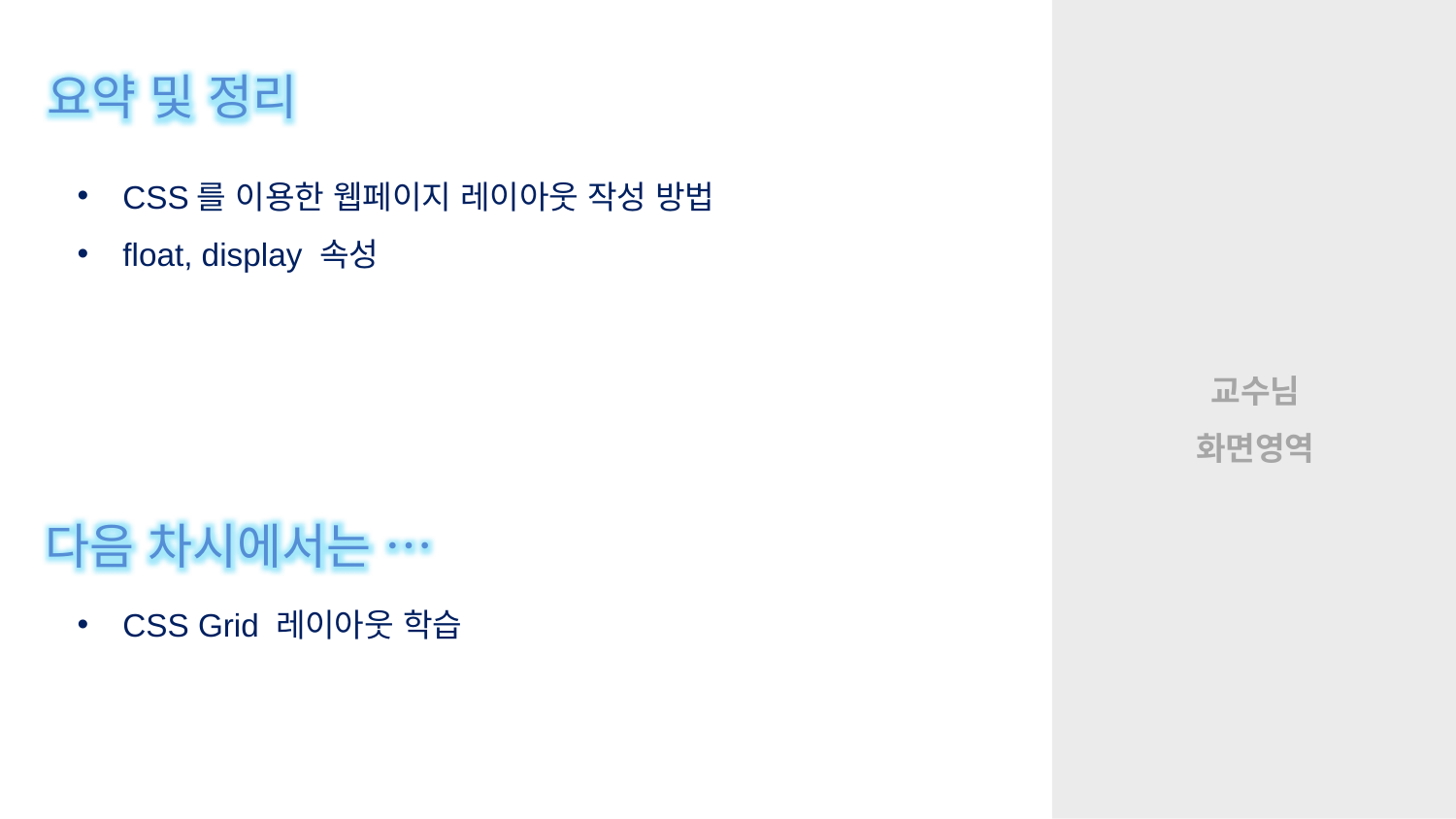

요약 및 정리
CSS를 이용한 웹페이지 레이아웃 작성 방법
float, display 속성

다음 차시에서는 …
CSS Grid 레이아웃 학습